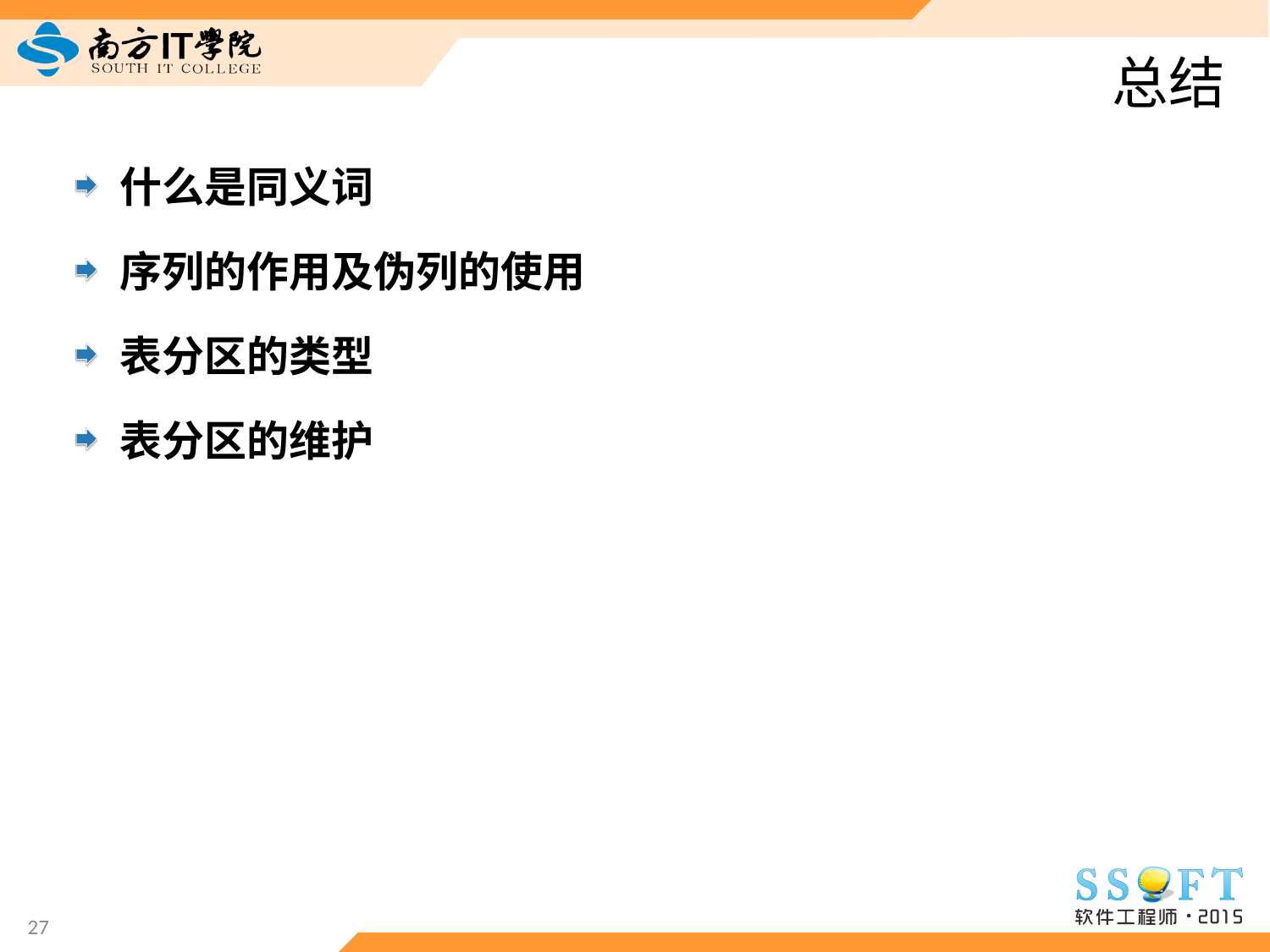

# 总结
什么是同义词
序列的作用及伪列的使用
表分区的类型
表分区的维护
27